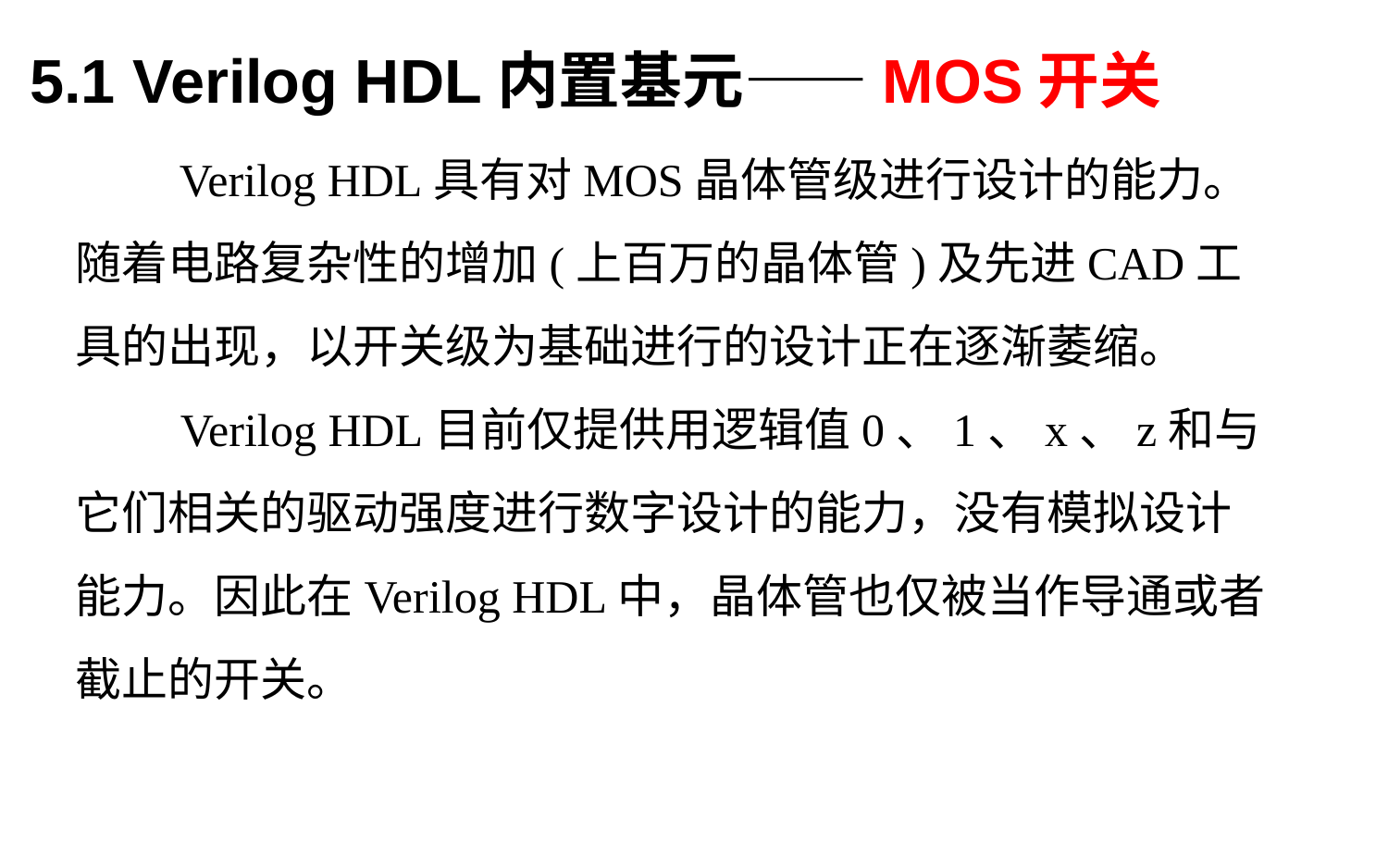

5.1 Verilog HDL内置基元——MOS开关
# Verilog HDL具有对MOS晶体管级进行设计的能力。随着电路复杂性的增加(上百万的晶体管)及先进CAD工具的出现，以开关级为基础进行的设计正在逐渐萎缩。 Verilog HDL目前仅提供用逻辑值0、1、x、z和与它们相关的驱动强度进行数字设计的能力，没有模拟设计能力。因此在Verilog HDL中，晶体管也仅被当作导通或者截止的开关。